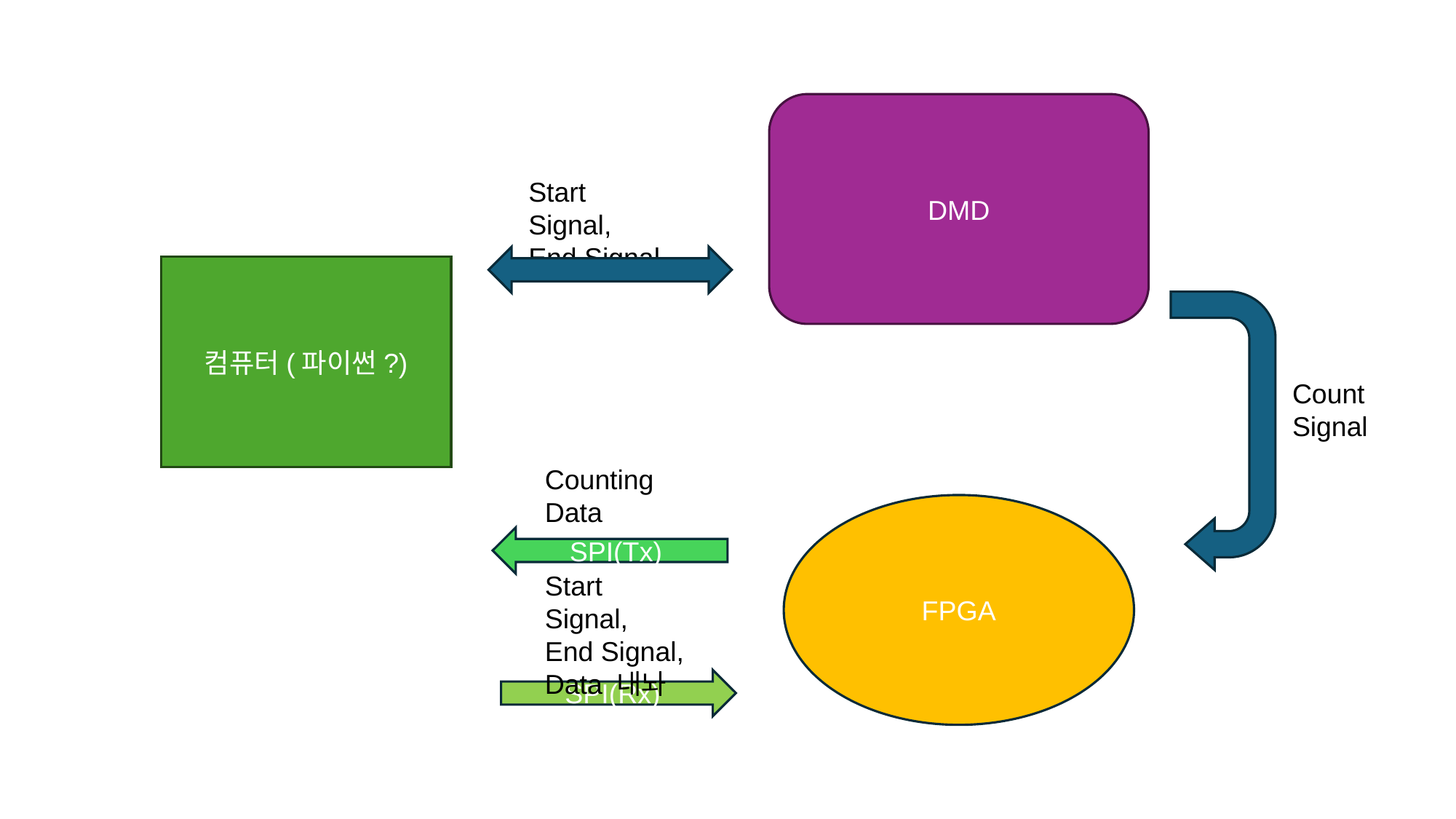

DMD
Start Signal,
End Signal

컴퓨터(파이썬?)
Count Signal

Counting
Data
FPGA
SPI(Tx)
Start Signal,
End Signal,
Data 내놔
SPI(Rx)